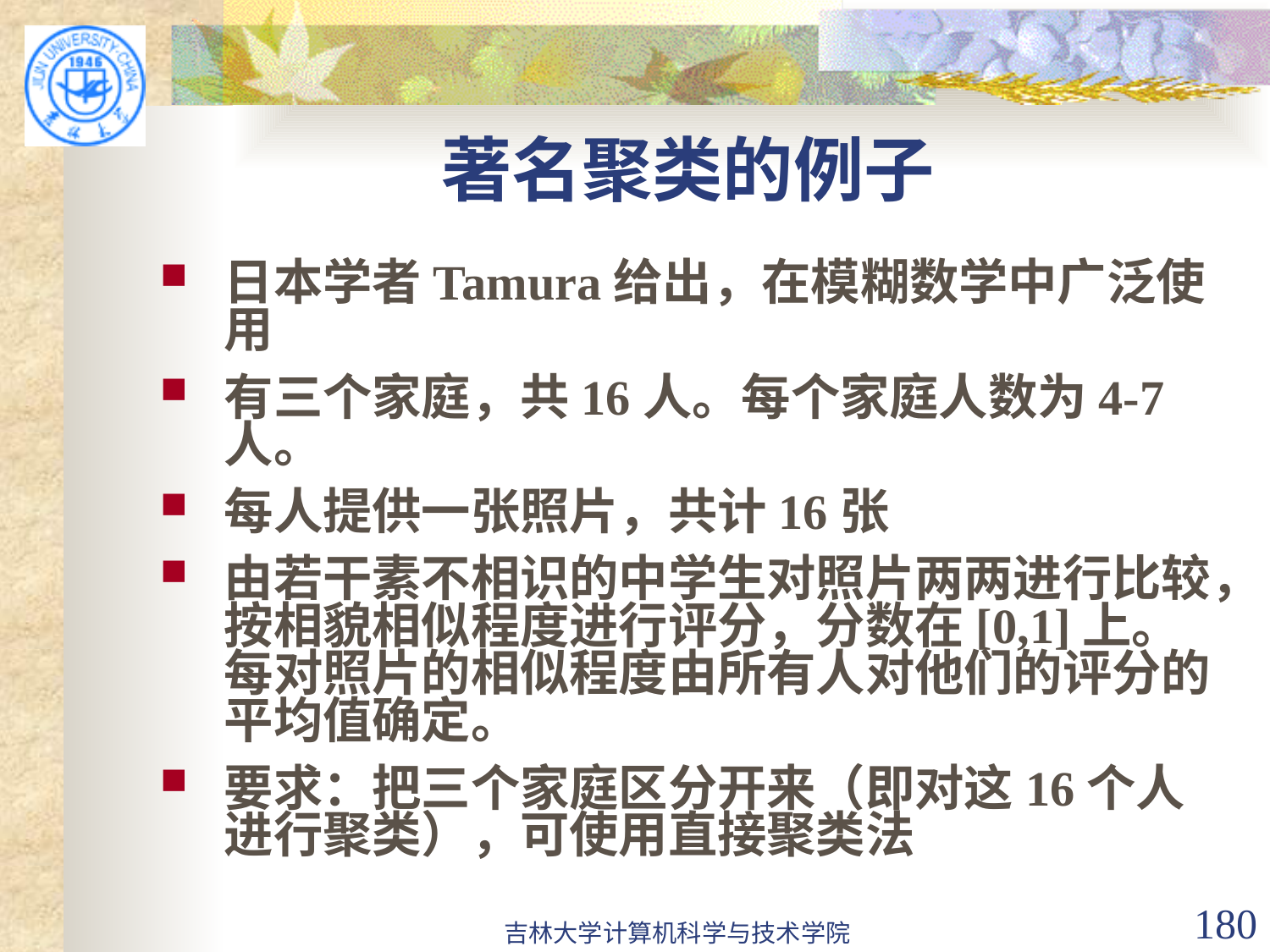

# 著名聚类的例子
日本学者Tamura给出，在模糊数学中广泛使用
有三个家庭，共16人。每个家庭人数为4-7人。
每人提供一张照片，共计16张
由若干素不相识的中学生对照片两两进行比较，按相貌相似程度进行评分，分数在[0,1]上。每对照片的相似程度由所有人对他们的评分的平均值确定。
要求：把三个家庭区分开来（即对这16个人进行聚类），可使用直接聚类法
吉林大学计算机科学与技术学院
180